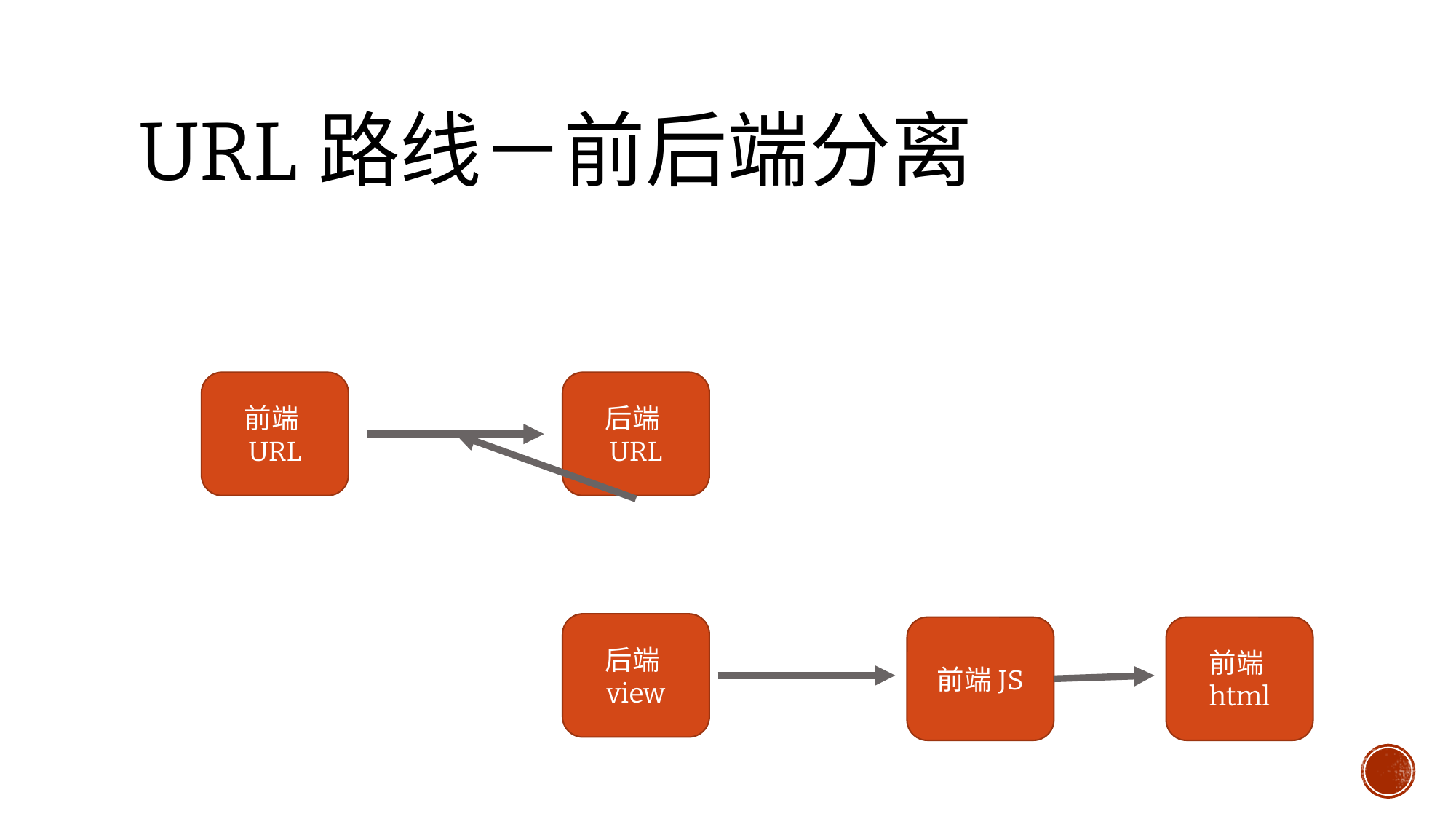

# URL路线－前后端分离

前端URL
后端URL
后端view
前端JS
前端html